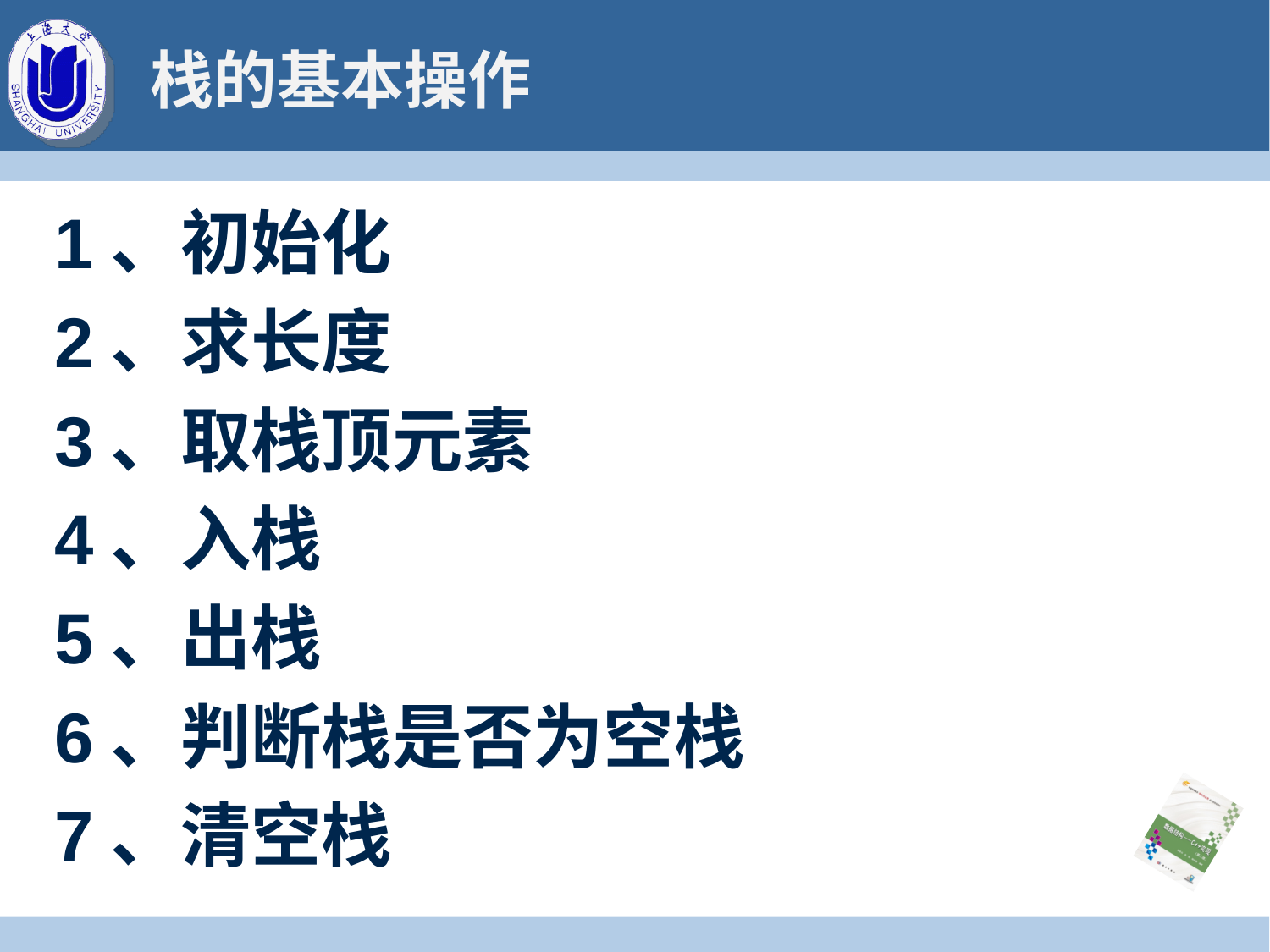

# 栈的基本操作
1、初始化
2、求长度
3、取栈顶元素
4、入栈
5、出栈
6、判断栈是否为空栈
7、清空栈